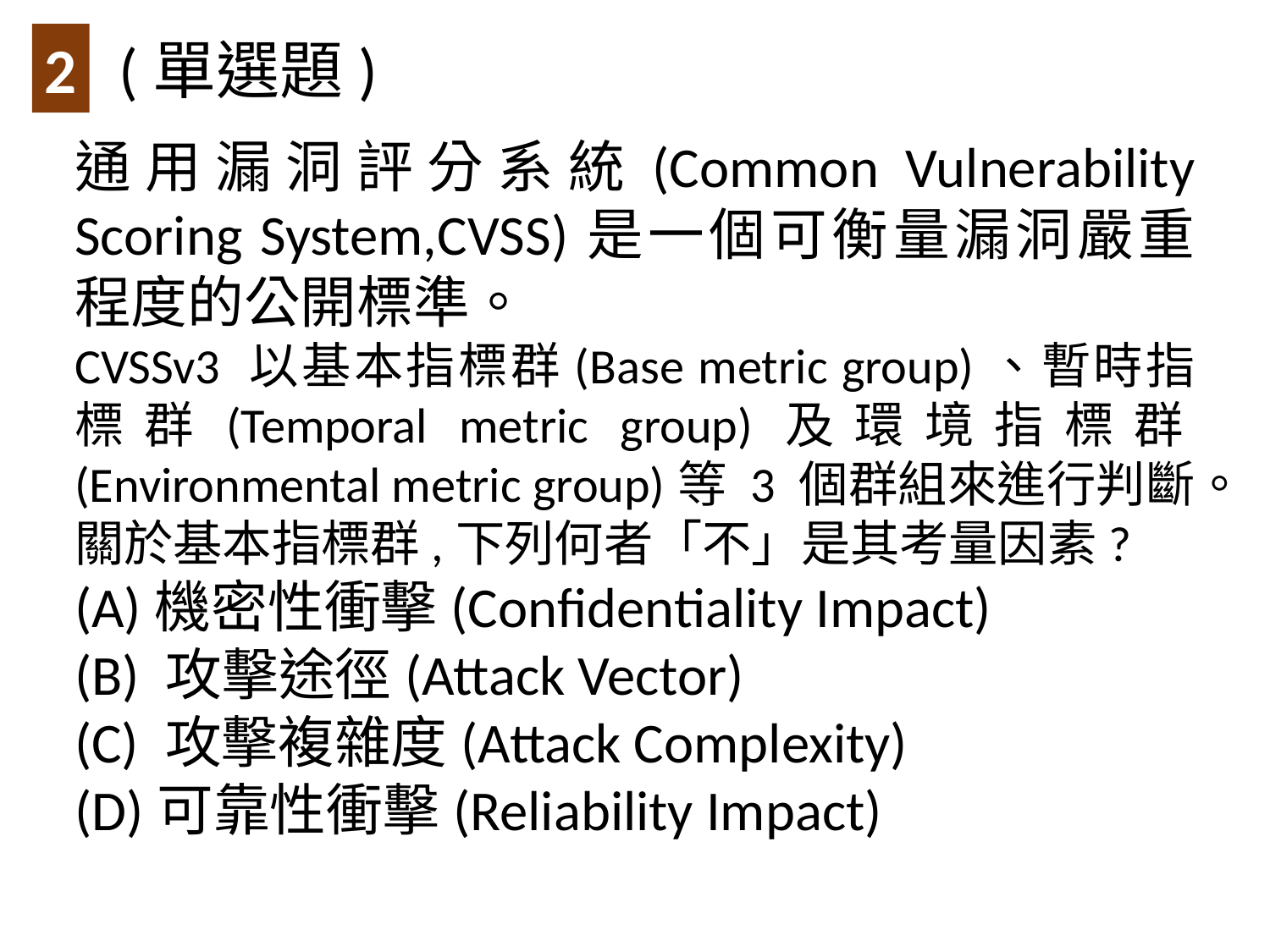

(單選題)
2
通用漏洞評分系統(Common Vulnerability Scoring System,CVSS)是一個可衡量漏洞嚴重程度的公開標準。
CVSSv3 以基本指標群(Base metric group)、暫時指標群(Temporal metric group)及環境指標群(Environmental metric group)等 3 個群組來進行判斷。關於基本指標群,下列何者「不」是其考量因素?
(A)機密性衝擊(Confidentiality Impact)
(B) 攻擊途徑(Attack Vector)
(C) 攻擊複雜度(Attack Complexity)
(D)可靠性衝擊(Reliability Impact)